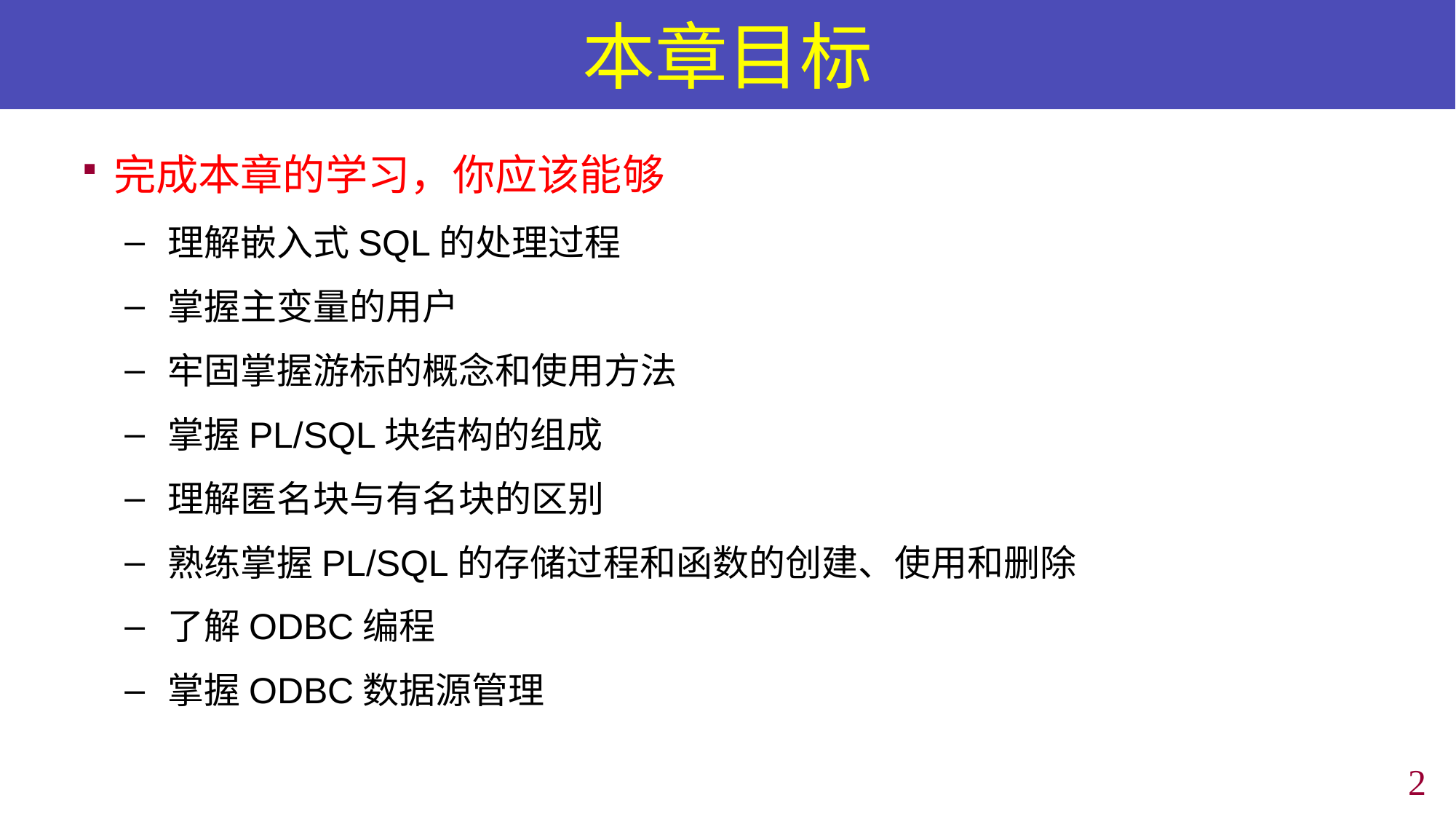

# 本章目标
完成本章的学习，你应该能够
理解嵌入式SQL的处理过程
掌握主变量的用户
牢固掌握游标的概念和使用方法
掌握PL/SQL块结构的组成
理解匿名块与有名块的区别
熟练掌握PL/SQL的存储过程和函数的创建、使用和删除
了解ODBC编程
掌握ODBC数据源管理

2